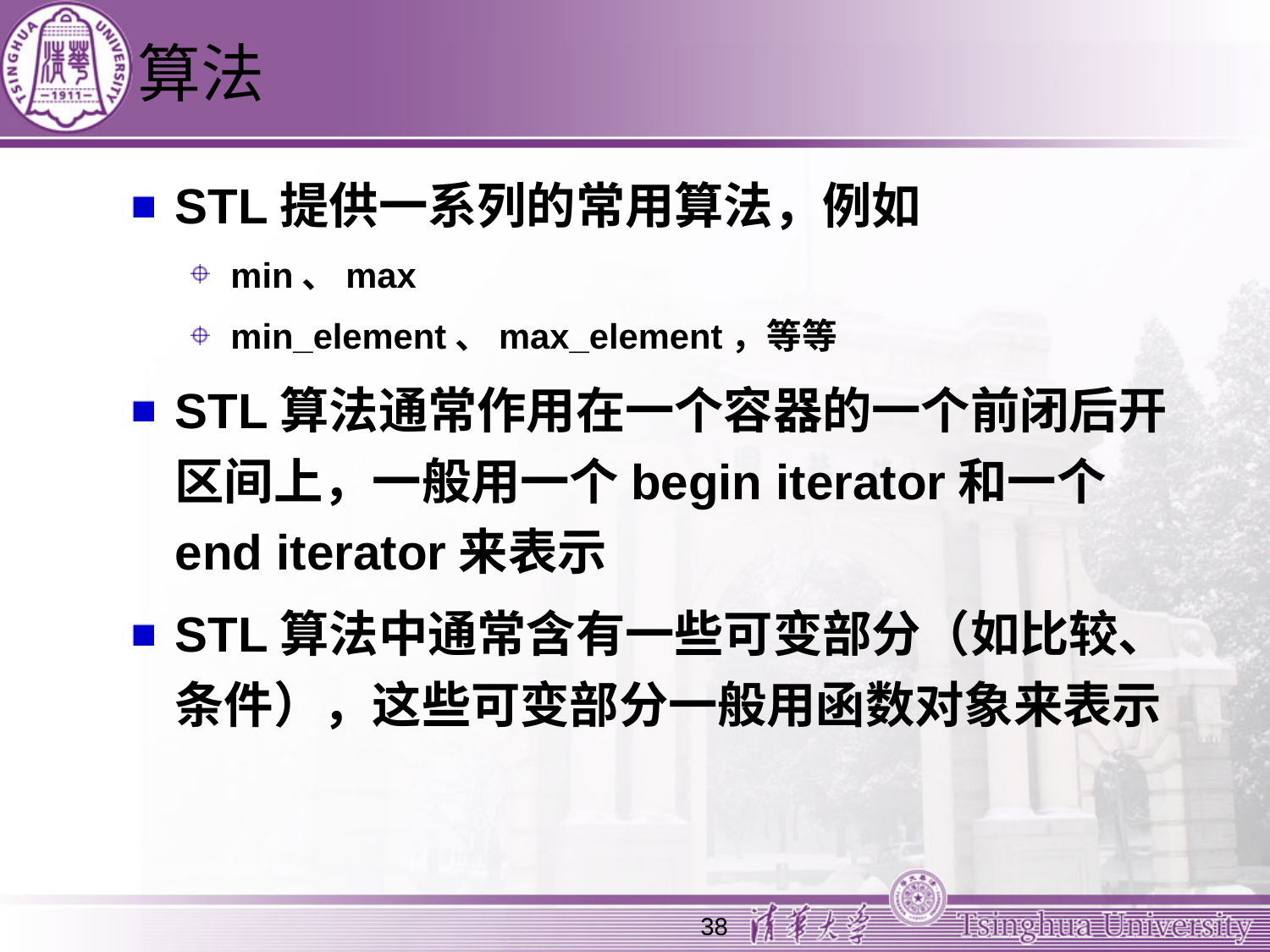

# 算法
STL提供一系列的常用算法，例如
min、max
min_element、max_element，等等
STL算法通常作用在一个容器的一个前闭后开区间上，一般用一个begin iterator和一个end iterator来表示
STL算法中通常含有一些可变部分（如比较、条件），这些可变部分一般用函数对象来表示
38